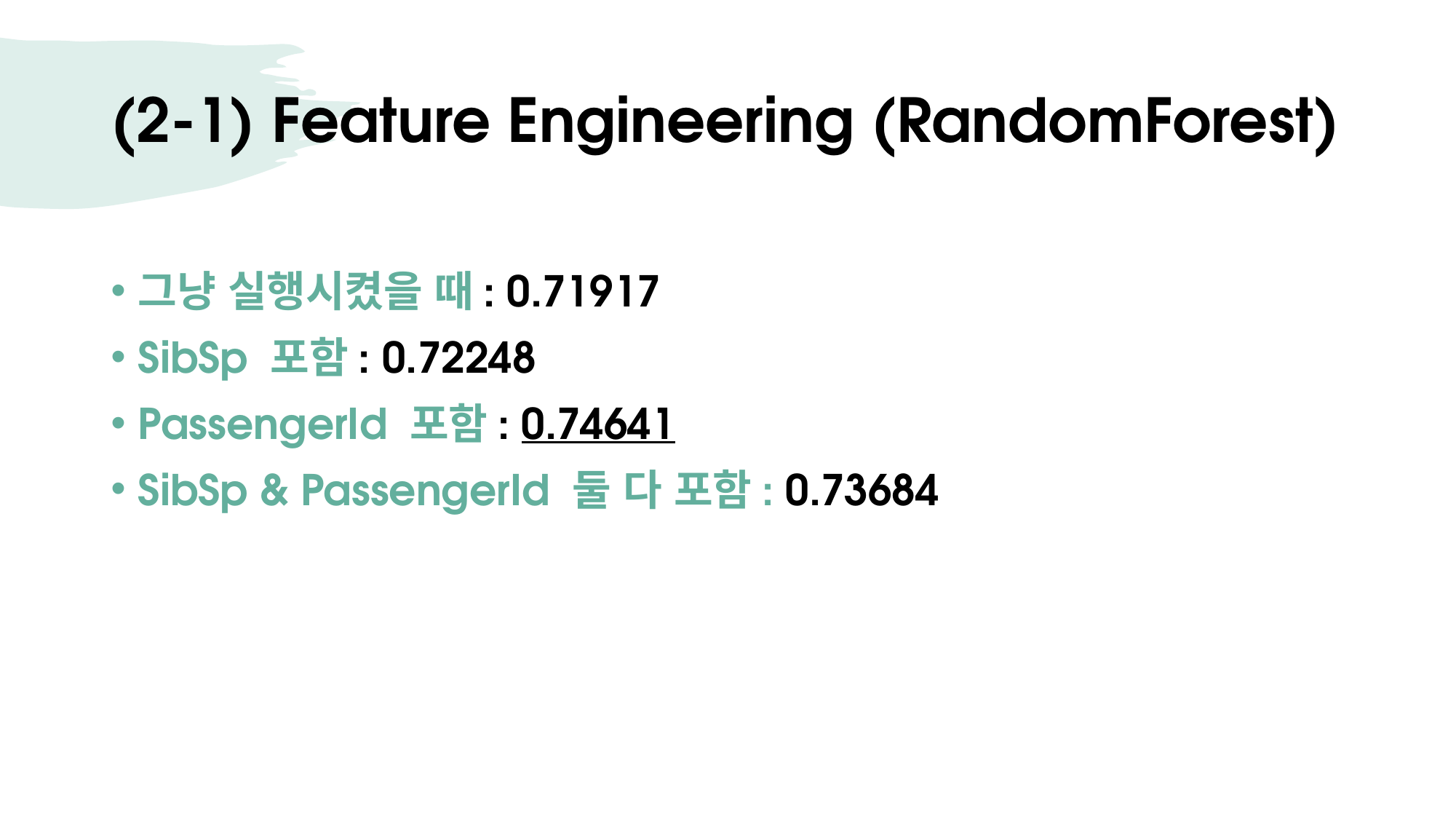

# (2-1) Feature Engineering (RandomForest)
그냥 실행시켰을 때: 0.71917
SibSp 포함: 0.72248
PassengerId 포함: 0.74641
SibSp & PassengerId 둘 다 포함: 0.73684